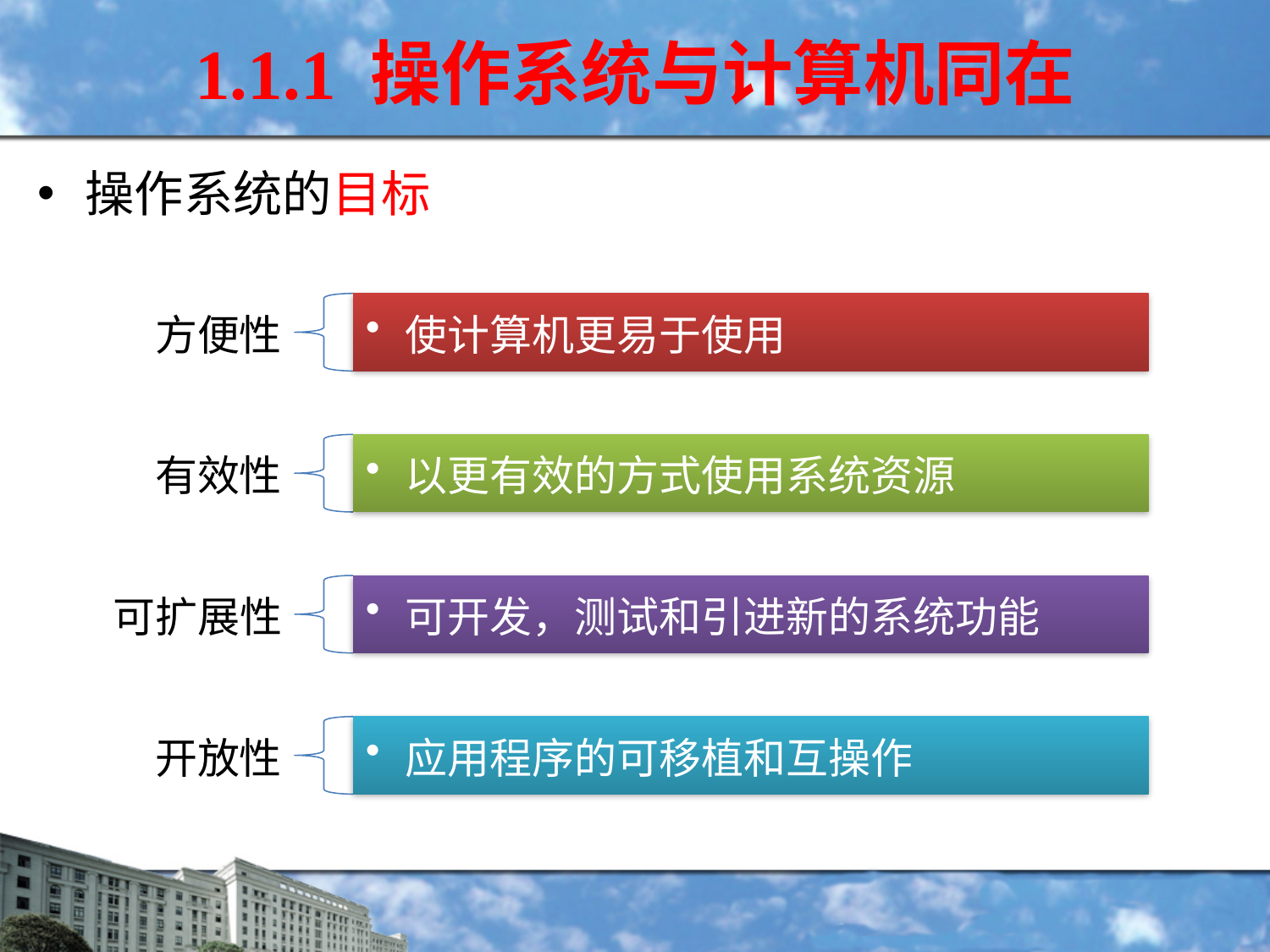

# 1.1.1 操作系统与计算机同在
操作系统的目标

方便性
使计算机更易于使用
有效性
以更有效的方式使用系统资源
可扩展性
开放性
可开发，测试和引进新的系统功能
应用程序的可移植和互操作